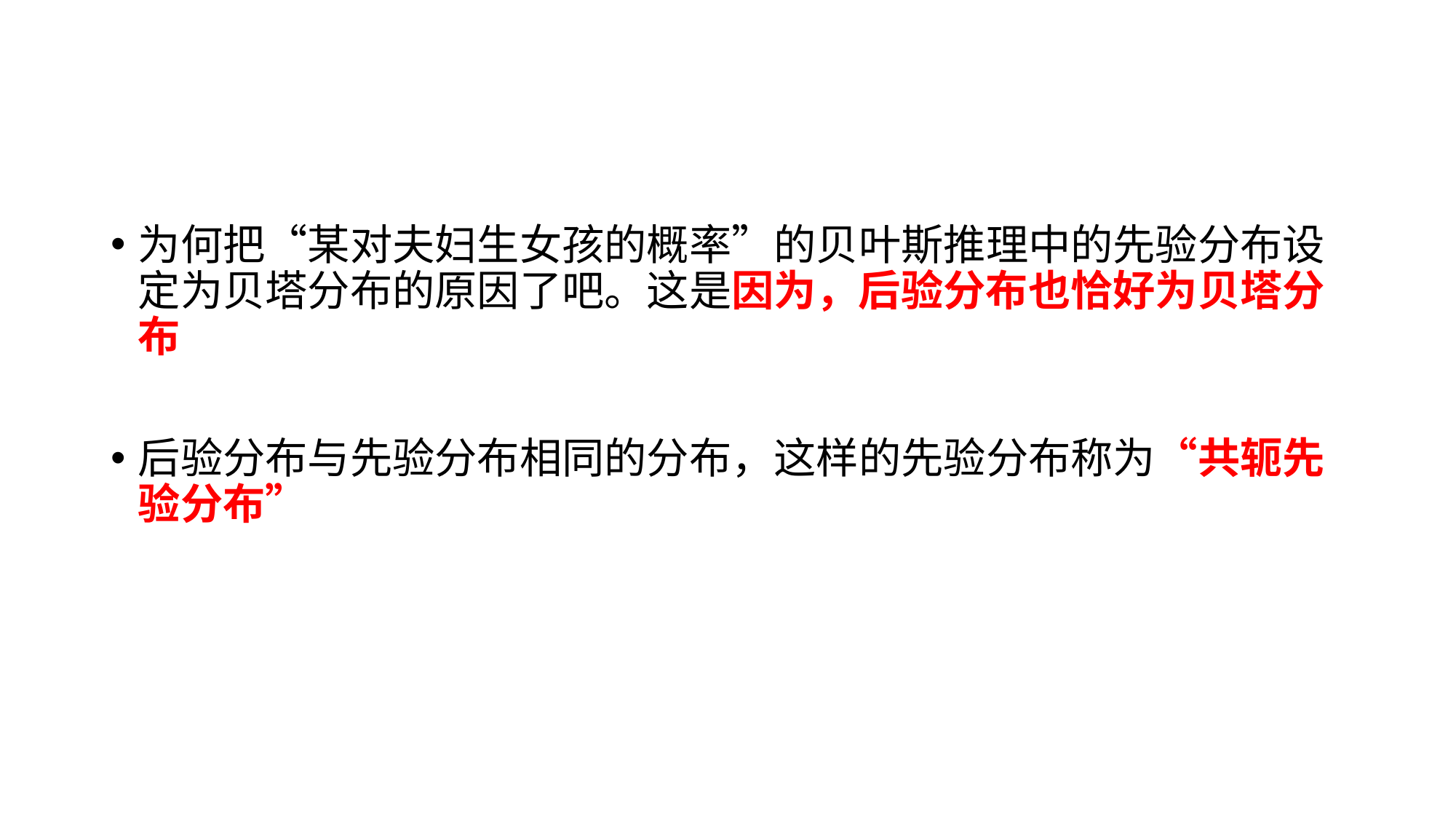

#
为何把“某对夫妇生女孩的概率”的贝叶斯推理中的先验分布设定为贝塔分布的原因了吧。这是因为，后验分布也恰好为贝塔分布

后验分布与先验分布相同的分布，这样的先验分布称为“共轭先验分布”